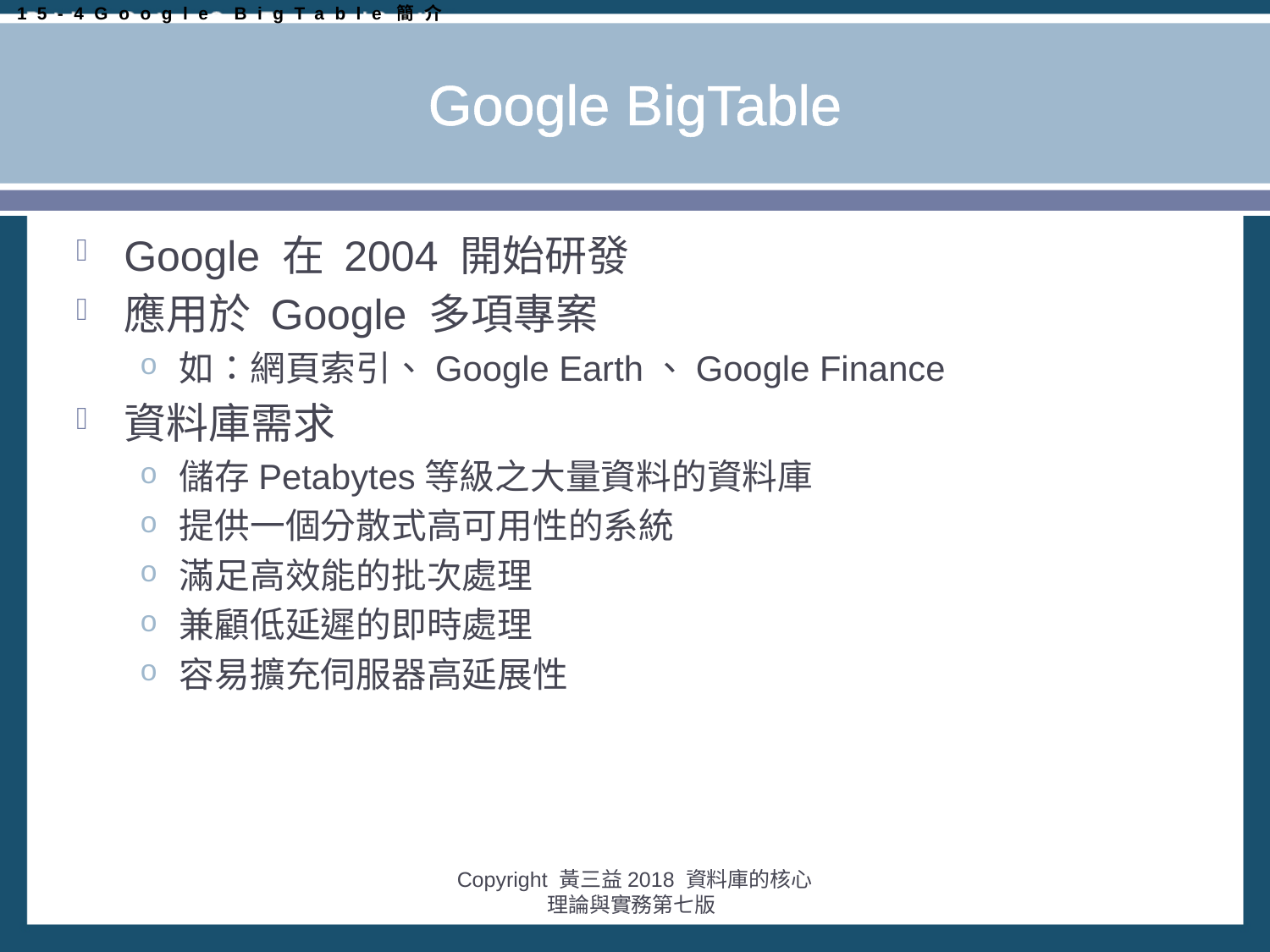

15-4Google BigTable簡介

# Google BigTable
Google 在 2004 開始研發
應用於 Google 多項專案
如：網頁索引、Google Earth、Google Finance
資料庫需求
儲存Petabytes等級之大量資料的資料庫
提供一個分散式高可用性的系統
滿足高效能的批次處理
兼顧低延遲的即時處理
容易擴充伺服器高延展性
Copyright 黃三益2018 資料庫的核心理論與實務第七版